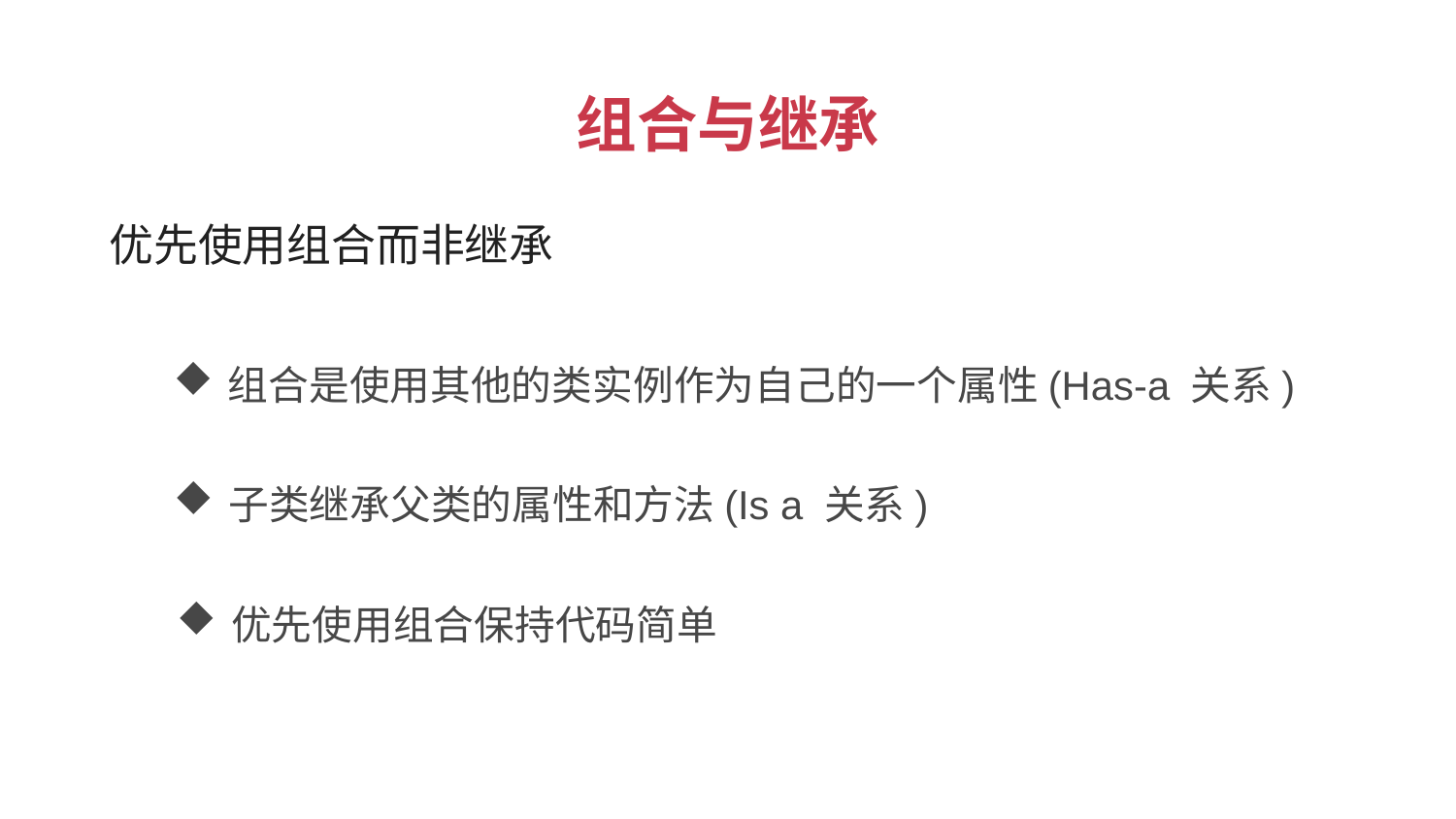

组合与继承
 优先使用组合而非继承
组合是使用其他的类实例作为自己的一个属性(Has-a 关系)
子类继承父类的属性和方法(Is a 关系)
优先使用组合保持代码简单